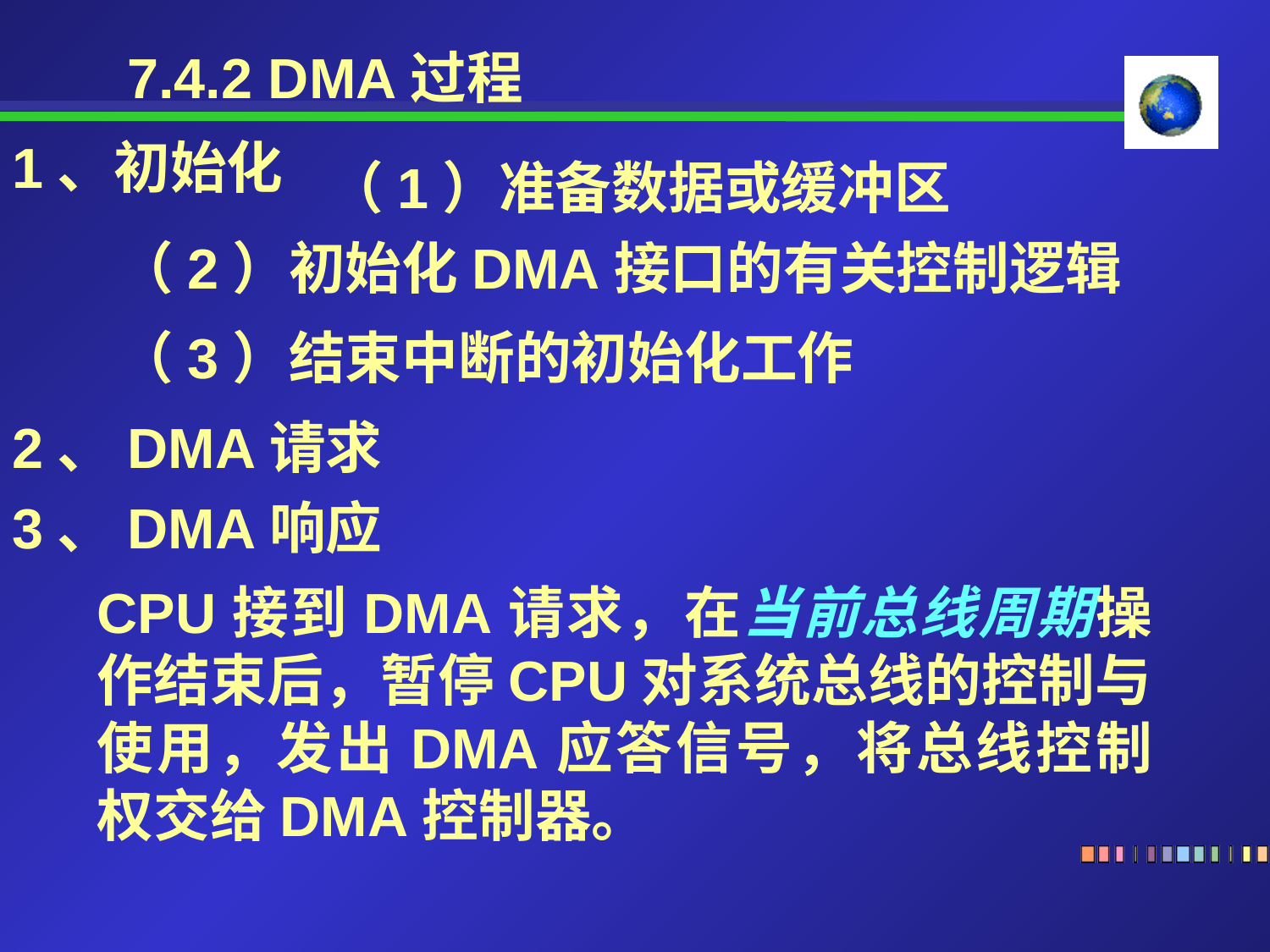

7.4.2 DMA过程
1、初始化
（1）准备数据或缓冲区
（2）初始化DMA接口的有关控制逻辑
（3）结束中断的初始化工作
2、DMA请求
3、DMA响应
CPU接到DMA请求，在当前总线周期操作结束后，暂停CPU对系统总线的控制与使用，发出DMA应答信号，将总线控制权交给DMA控制器。
68